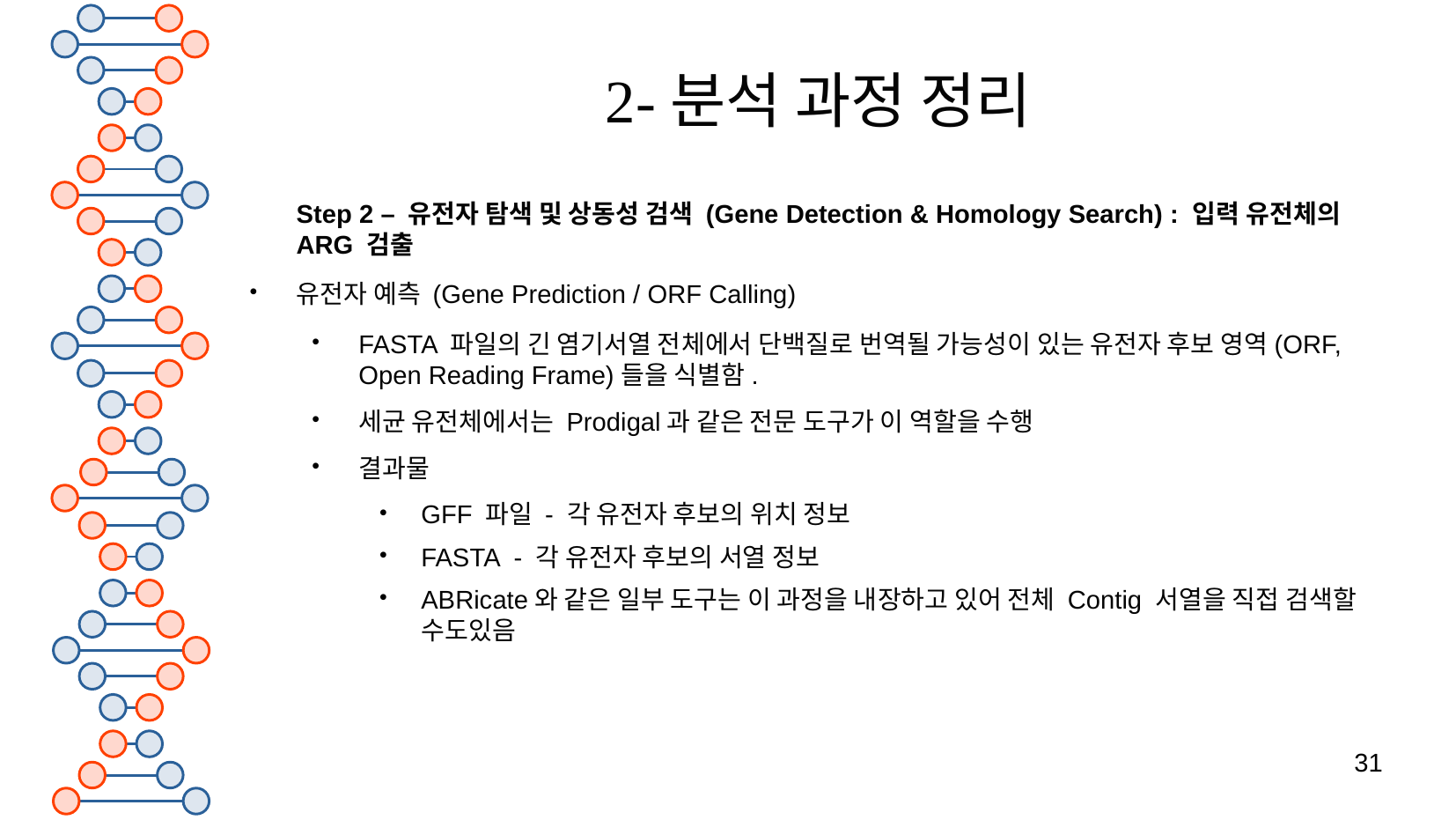

# 2-분석 과정 정리
Step 2 – 유전자 탐색 및 상동성 검색 (Gene Detection & Homology Search) : 입력 유전체의 ARG 검출
유전자 예측 (Gene Prediction / ORF Calling)
FASTA 파일의 긴 염기서열 전체에서 단백질로 번역될 가능성이 있는 유전자 후보 영역(ORF, Open Reading Frame)들을 식별함.
세균 유전체에서는 Prodigal과 같은 전문 도구가 이 역할을 수행
결과물
GFF 파일 - 각 유전자 후보의 위치 정보
FASTA  - 각 유전자 후보의 서열 정보
ABRicate와 같은 일부 도구는 이 과정을 내장하고 있어 전체 Contig 서열을 직접 검색할 수도있음
31